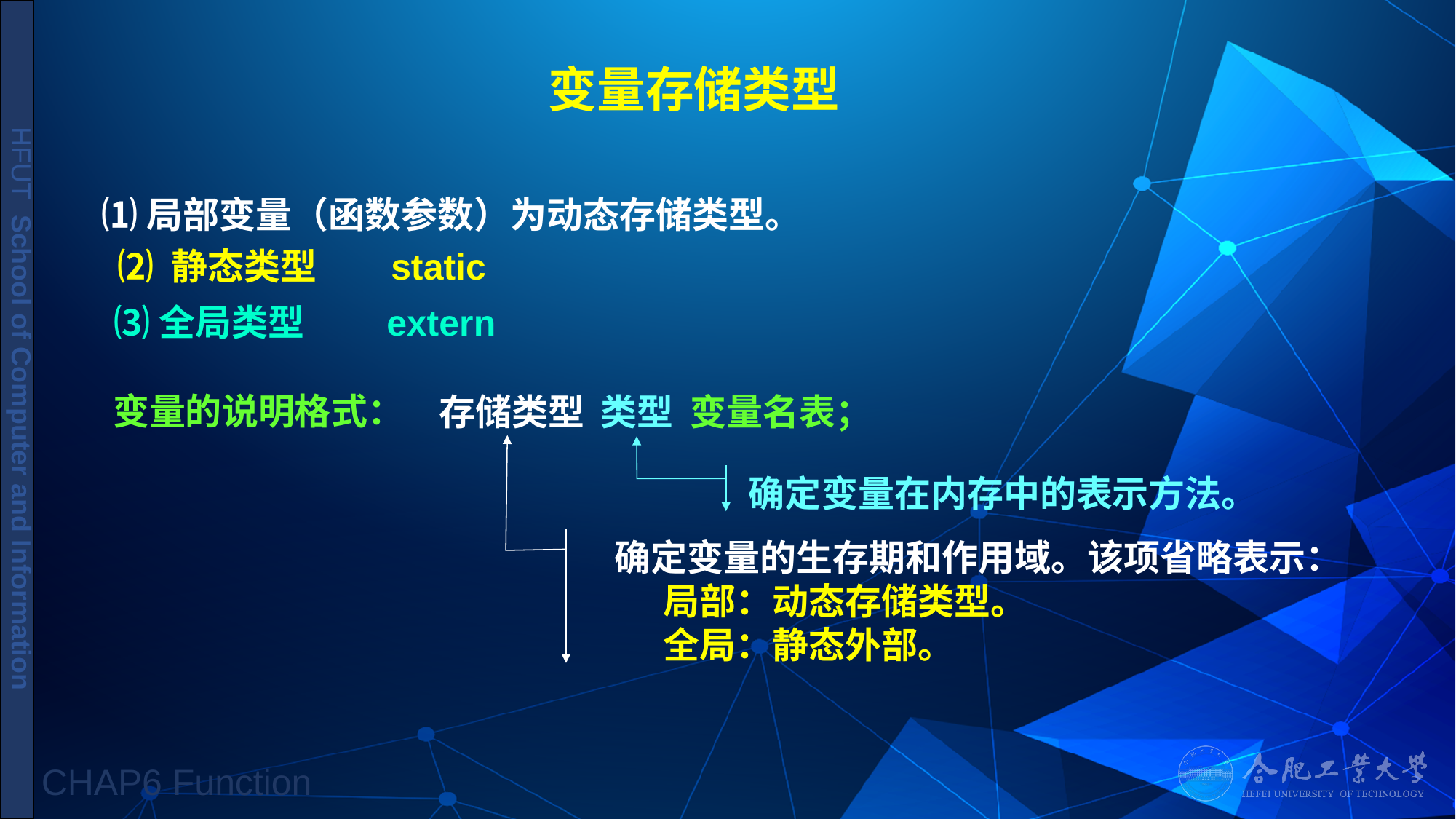

# 变量存储类型
       ⑴局部变量（函数参数）为动态存储类型。
⑵ 静态类型        static
⑶全局类型         extern
变量的说明格式：
存储类型  类型  变量名表；
确定变量在内存中的表示方法。
 确定变量的生存期和作用域。该项省略表示：
       局部：动态存储类型。
       全局：静态外部。